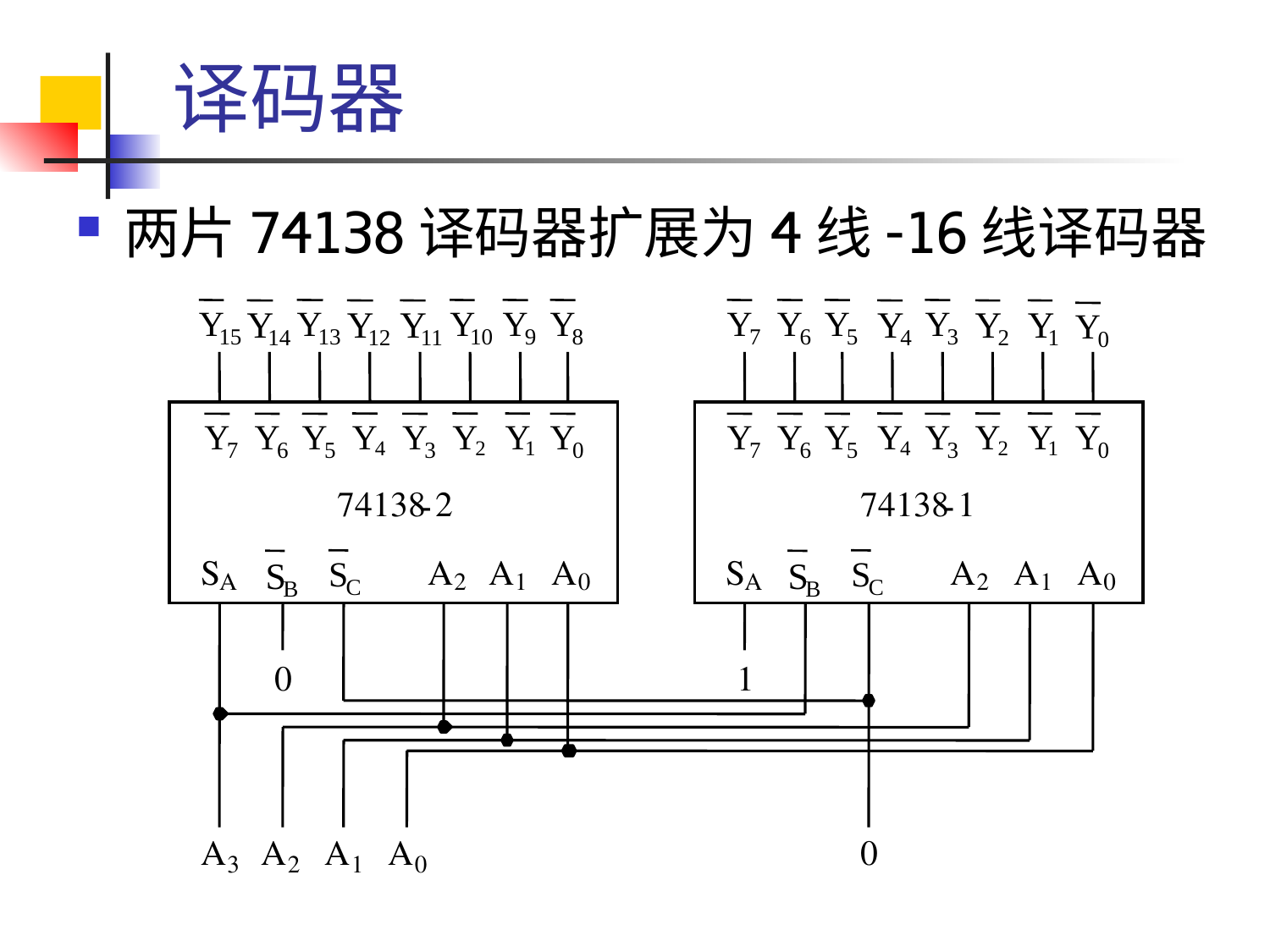

# 译码器
两片74138译码器扩展为4线-16线译码器

Y
15

Y
13

Y
10

Y
9

Y
8

Y
7

Y
6

Y
5

Y
3

Y
14

Y
12

Y
11

Y
4

Y
2

Y
1

Y
0

Y
4

Y
2

Y
1

Y
4

Y
2

Y
1

Y
7

Y
6

Y
5

Y
3

Y
0

Y
7

Y
6

Y
5

Y
3

Y
0
74138
2
74138
1
-
-
S
A
A
A
S
A
A
A

S
C

S
C

S
B

S
B
A
2
1
0
A
2
1
0

0
1

A
A
A
A
0
3
2
1
0